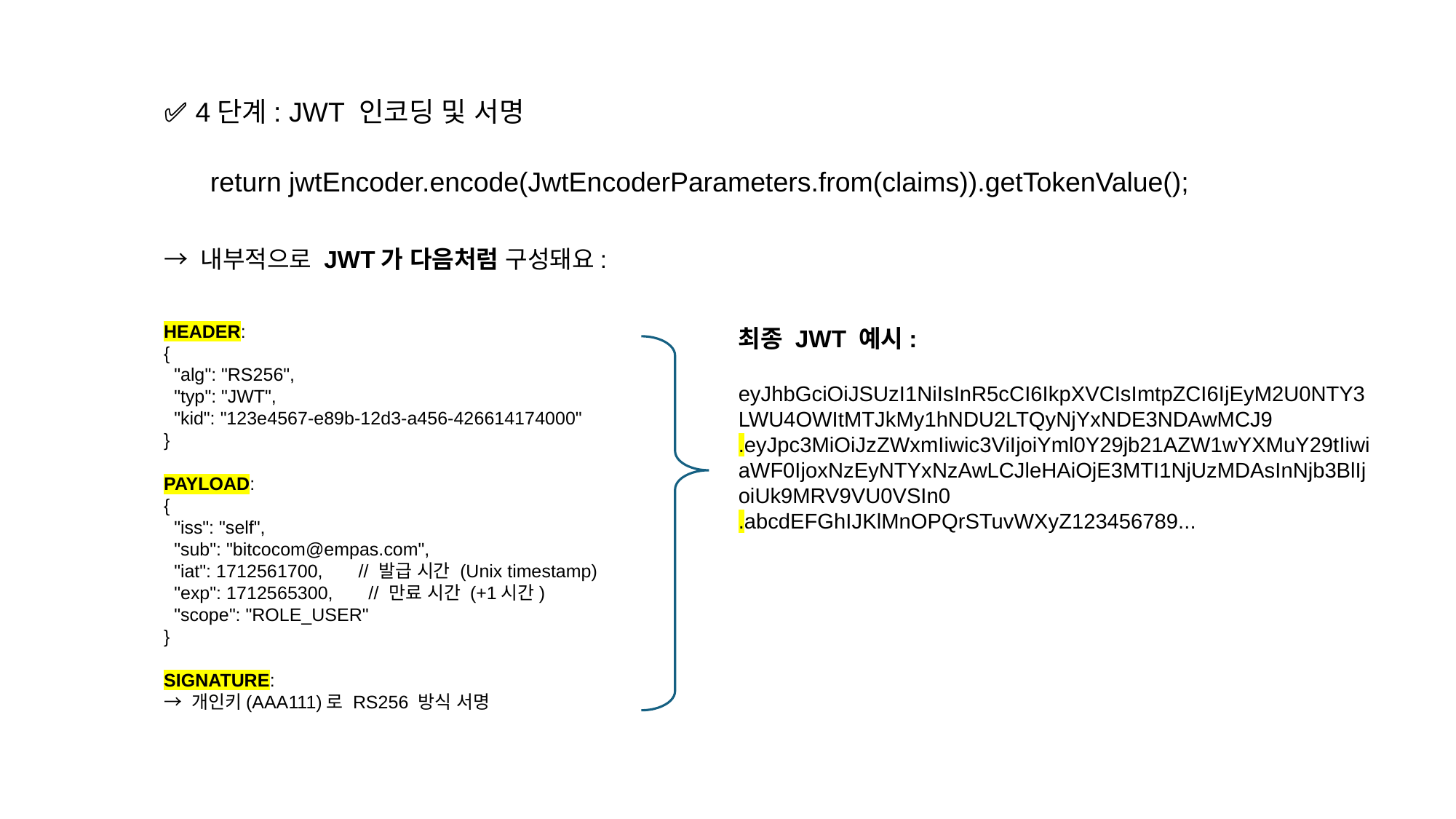

✅ 4단계: JWT 인코딩 및 서명
return jwtEncoder.encode(JwtEncoderParameters.from(claims)).getTokenValue();
→ 내부적으로 JWT가 다음처럼 구성돼요:
HEADER:
{
  "alg": "RS256",
  "typ": "JWT",
  "kid": "123e4567-e89b-12d3-a456-426614174000"
}

PAYLOAD:
{
  "iss": "self",
  "sub": "bitcocom@empas.com",
  "iat": 1712561700,       // 발급 시간 (Unix timestamp)
  "exp": 1712565300,       // 만료 시간 (+1시간)
  "scope": "ROLE_USER"
}

SIGNATURE:
→ 개인키(AAA111)로 RS256 방식 서명
최종 JWT 예시:

eyJhbGciOiJSUzI1NiIsInR5cCI6IkpXVCIsImtpZCI6IjEyM2U0NTY3LWU4OWItMTJkMy1hNDU2LTQyNjYxNDE3NDAwMCJ9
.eyJpc3MiOiJzZWxmIiwic3ViIjoiYml0Y29jb21AZW1wYXMuY29tIiwiaWF0IjoxNzEyNTYxNzAwLCJleHAiOjE3MTI1NjUzMDAsInNjb3BlIjoiUk9MRV9VU0VSIn0
.abcdEFGhIJKlMnOPQrSTuvWXyZ123456789...